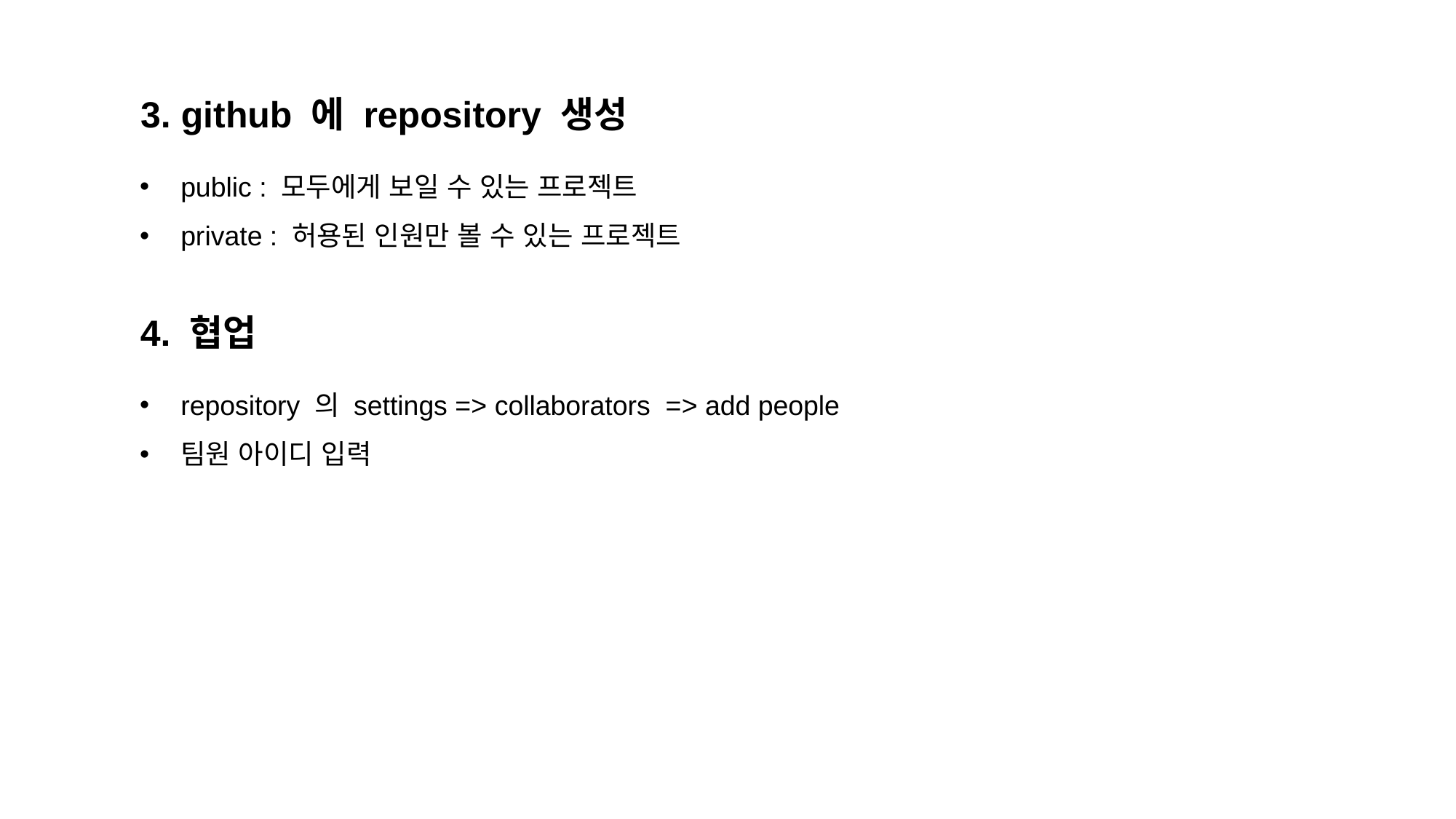

3. github 에 repository 생성
public : 모두에게 보일 수 있는 프로젝트
private : 허용된 인원만 볼 수 있는 프로젝트
4. 협업
repository 의 settings => collaborators  => add people
팀원 아이디 입력